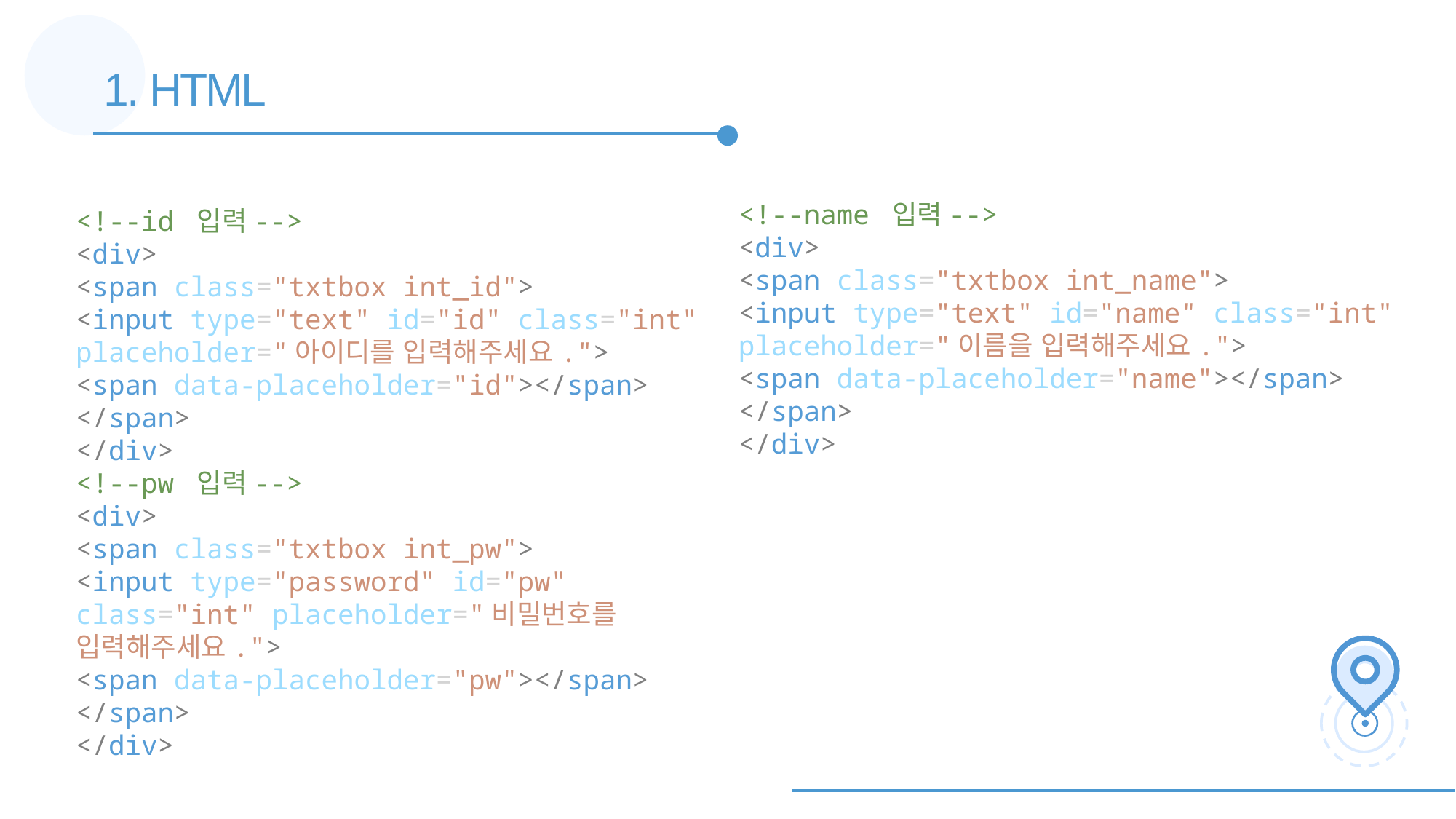

1. HTML

<!--name 입력-->
<div>
<span class="txtbox int_name">
<input type="text" id="name" class="int" placeholder="이름을 입력해주세요.">
<span data-placeholder="name"></span>
</span>
</div>
<!--id 입력-->
<div>
<span class="txtbox int_id">
<input type="text" id="id" class="int" placeholder="아이디를 입력해주세요.">
<span data-placeholder="id"></span>
</span>
</div>
<!--pw 입력-->
<div>
<span class="txtbox int_pw">
<input type="password" id="pw" class="int" placeholder="비밀번호를 입력해주세요.">
<span data-placeholder="pw"></span>
</span>
</div>